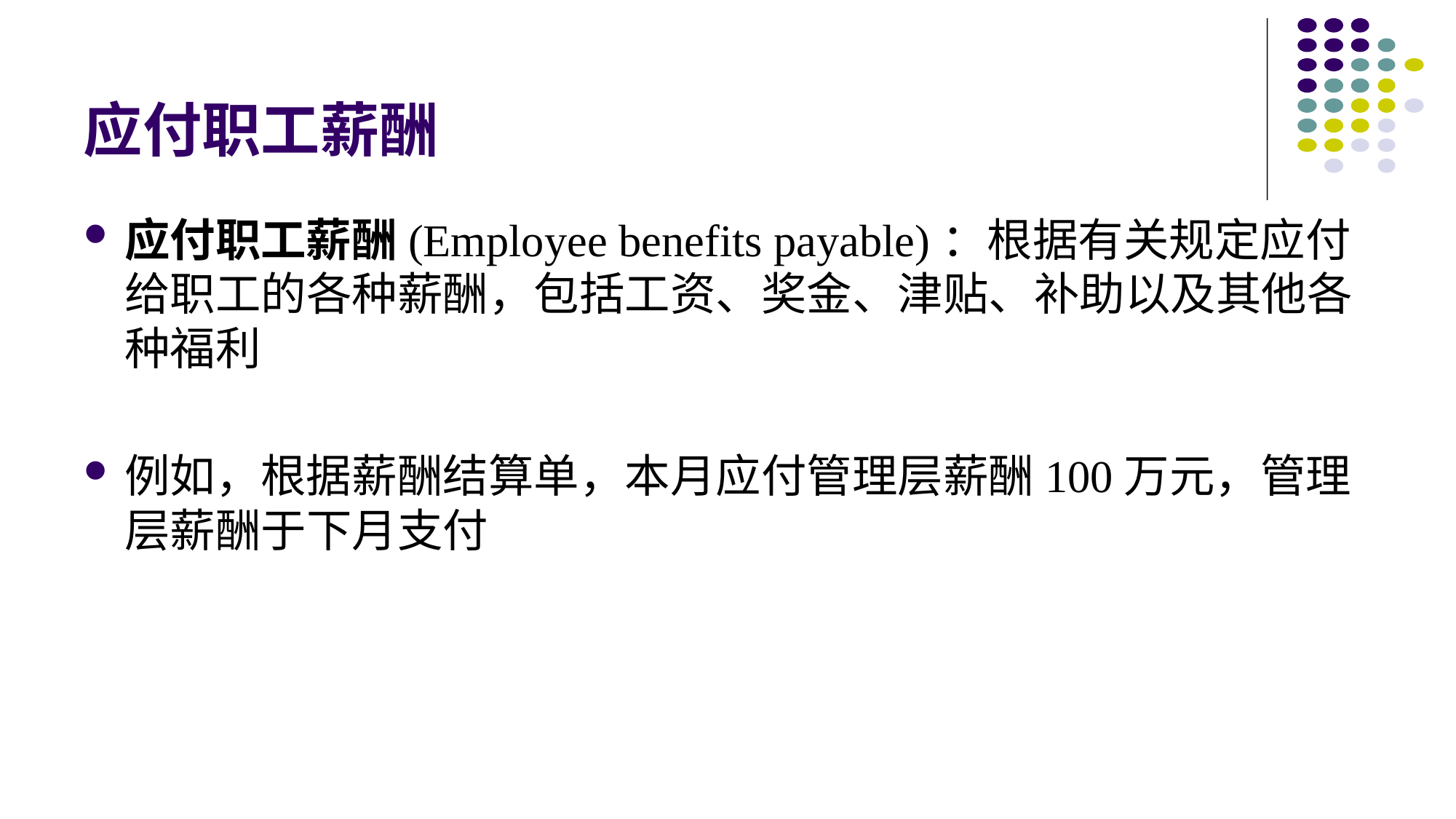

# 应付职工薪酬
应付职工薪酬(Employee benefits payable)：根据有关规定应付给职工的各种薪酬，包括工资、奖金、津贴、补助以及其他各种福利

例如，根据薪酬结算单，本月应付管理层薪酬100万元，管理层薪酬于下月支付